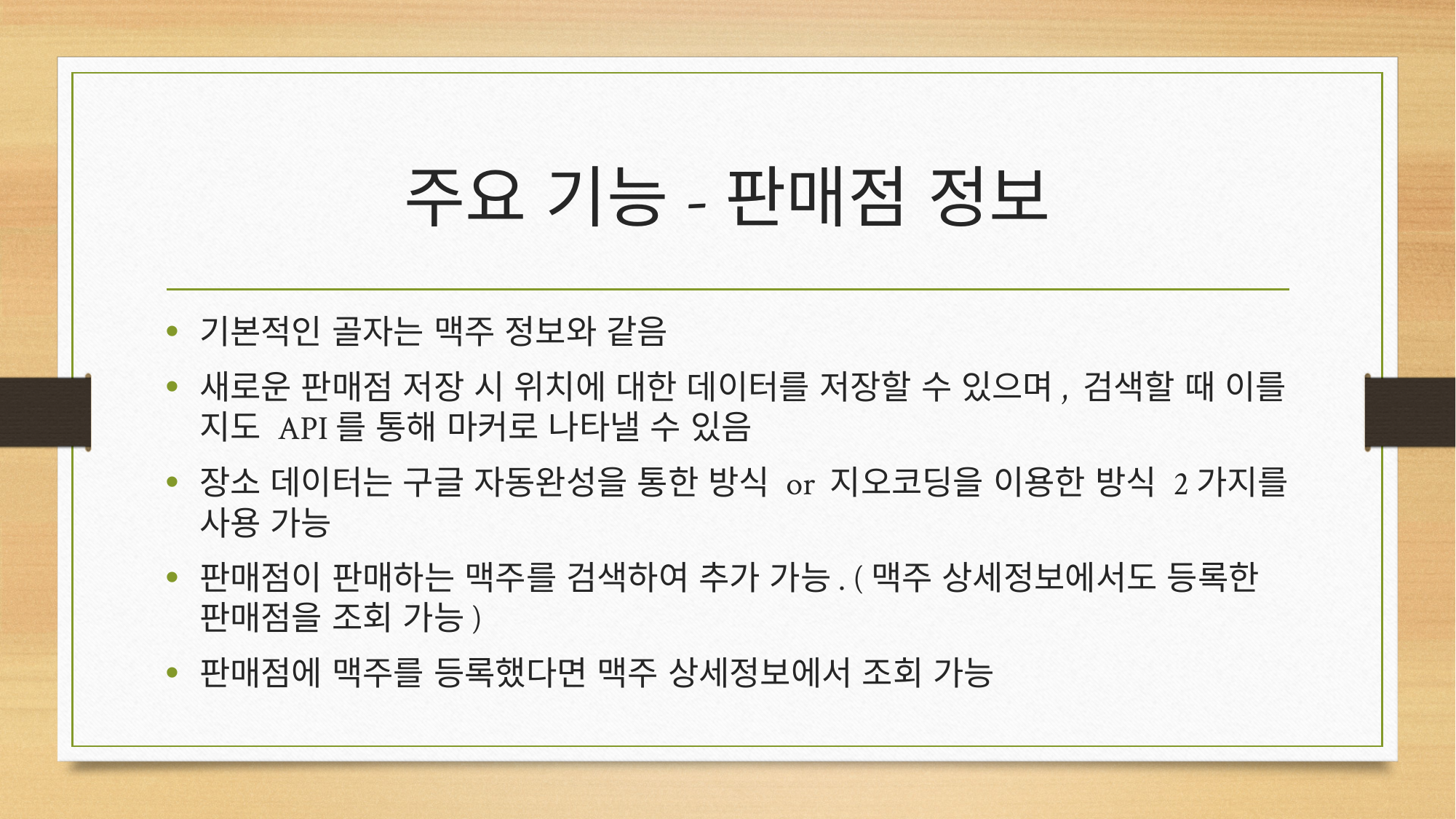

# 주요 기능-판매점 정보
기본적인 골자는 맥주 정보와 같음
새로운 판매점 저장 시 위치에 대한 데이터를 저장할 수 있으며, 검색할 때 이를 지도 API를 통해 마커로 나타낼 수 있음
장소 데이터는 구글 자동완성을 통한 방식 or 지오코딩을 이용한 방식 2가지를 사용 가능
판매점이 판매하는 맥주를 검색하여 추가 가능. (맥주 상세정보에서도 등록한 판매점을 조회 가능)
판매점에 맥주를 등록했다면 맥주 상세정보에서 조회 가능